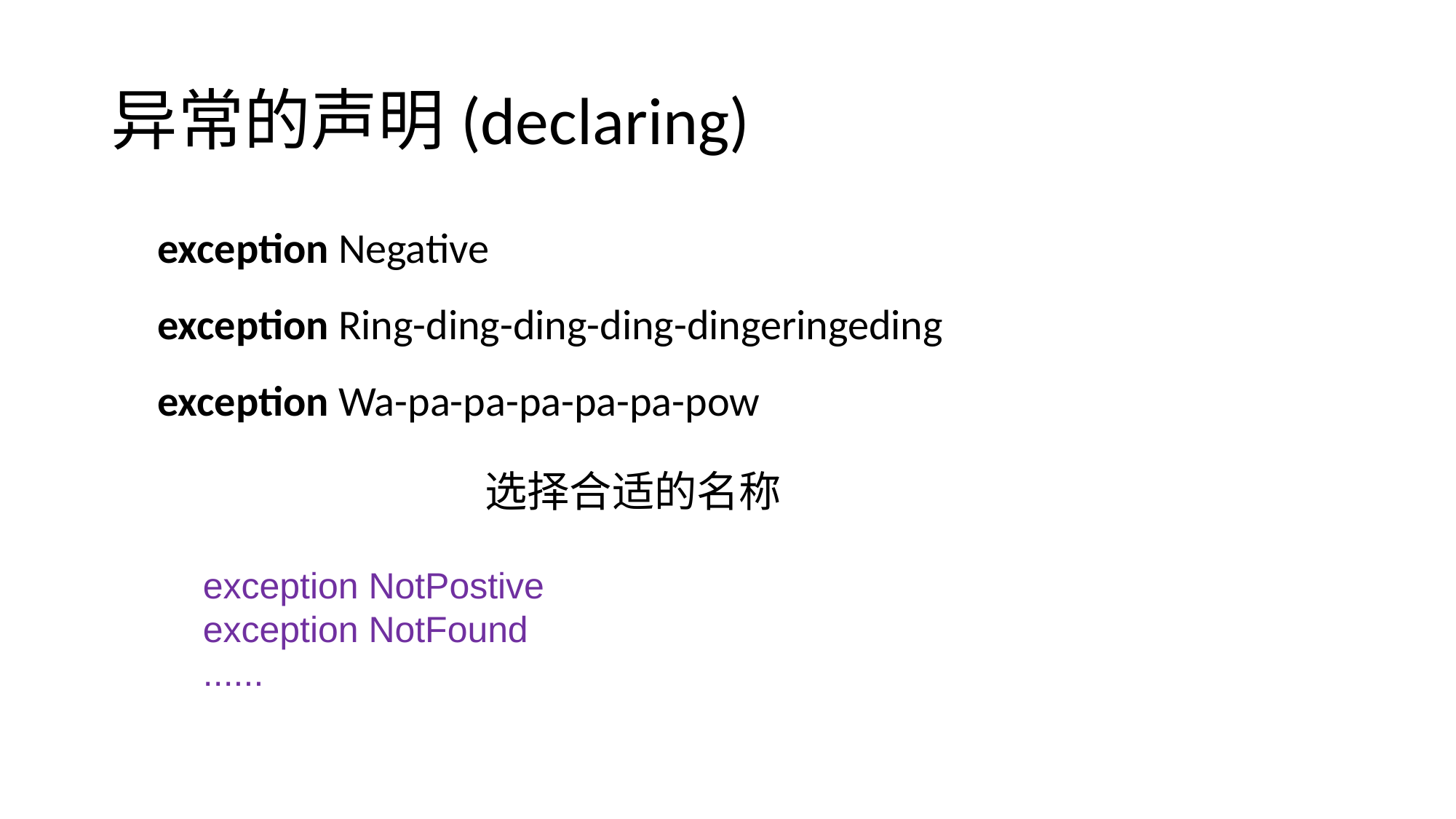

# 异常的声明(declaring)
exception Negative
exception Ring-ding-ding-ding-dingeringeding
exception Wa-pa-pa-pa-pa-pa-pow
			选择合适的名称
exception NotPostive
exception NotFound
......